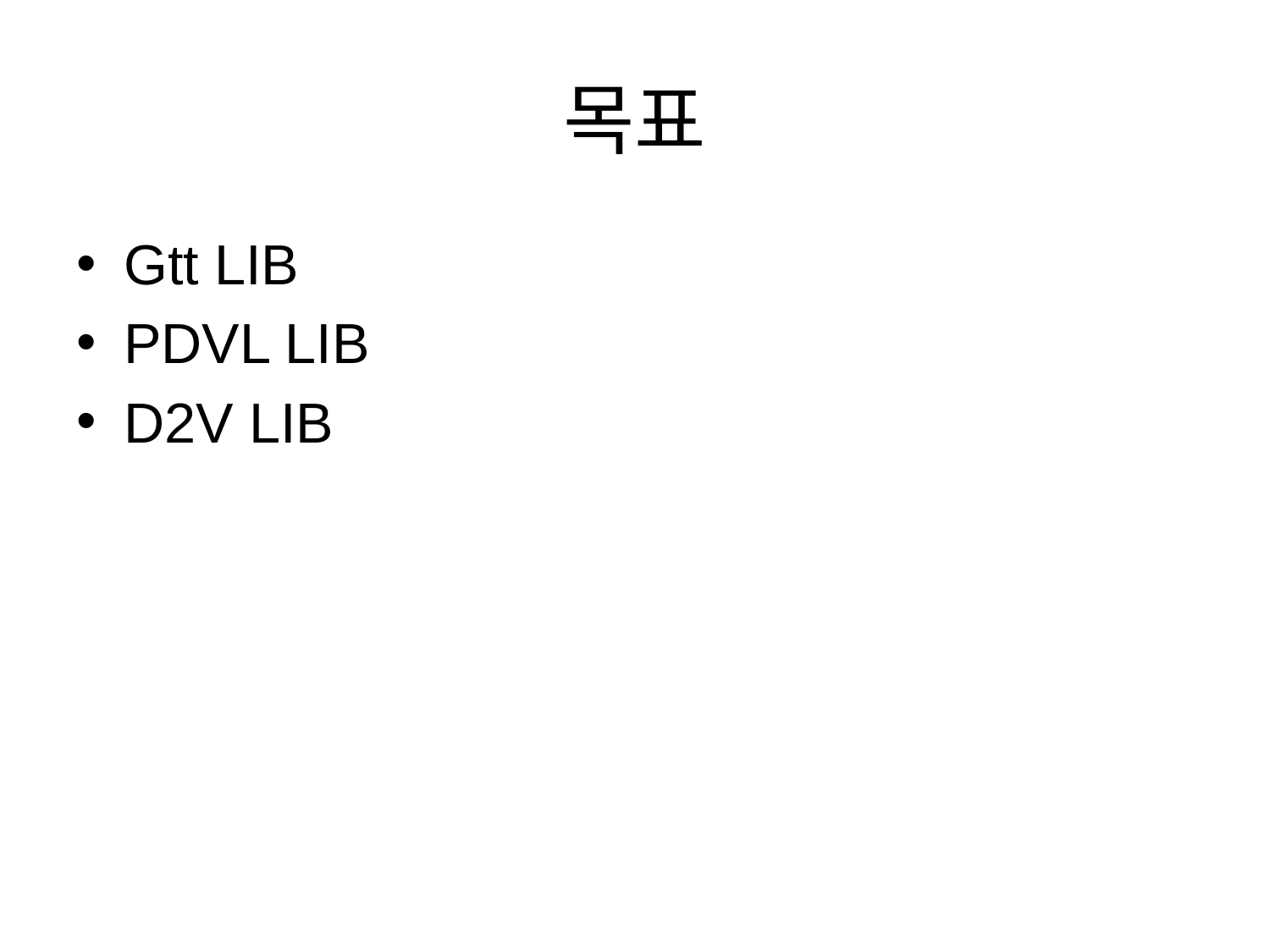

# 목표
Gtt LIB
PDVL LIB
D2V LIB